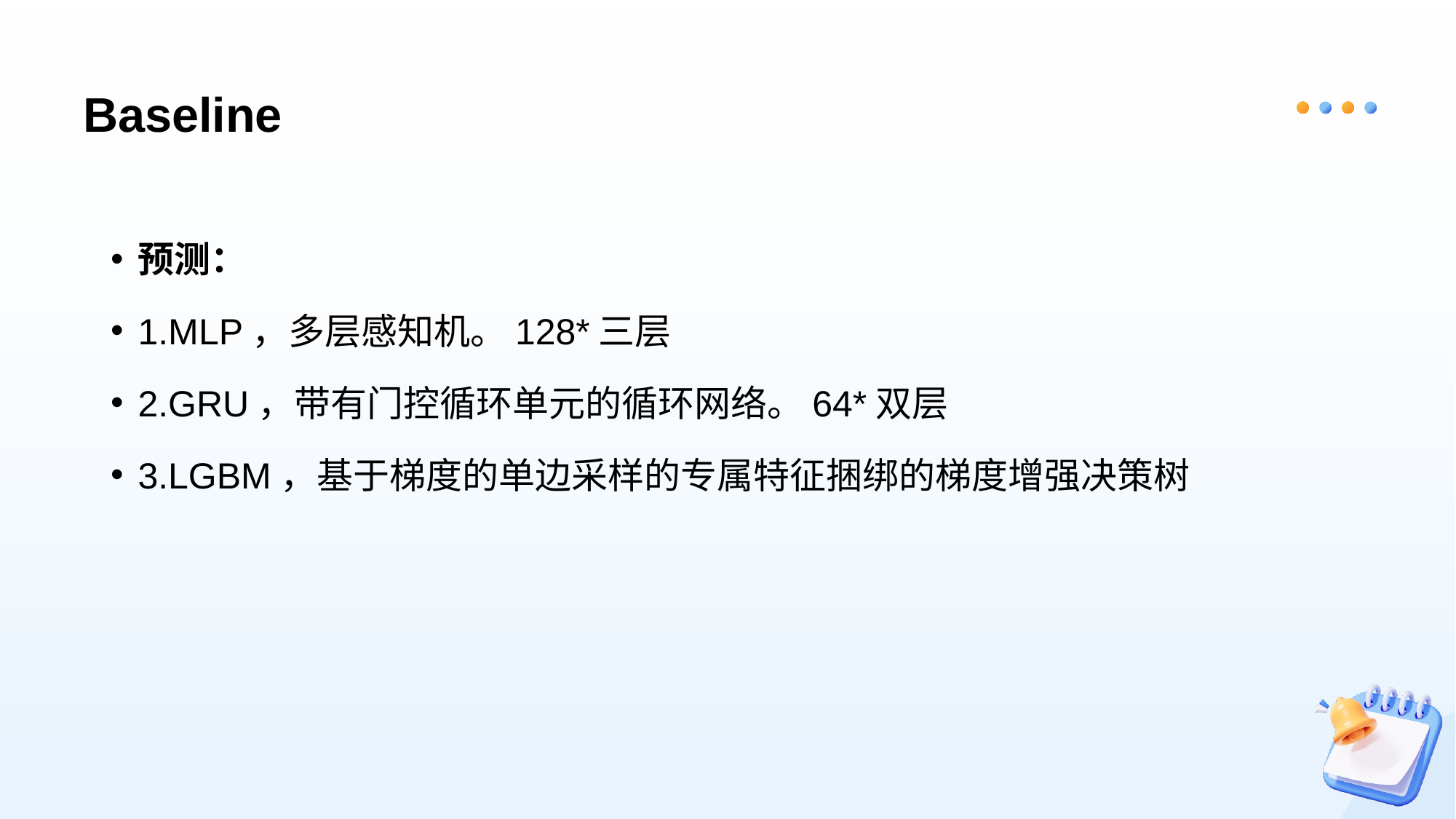

# Baseline
预测：
1.MLP，多层感知机。128*三层
2.GRU，带有门控循环单元的循环网络。64*双层
3.LGBM，基于梯度的单边采样的专属特征捆绑的梯度增强决策树